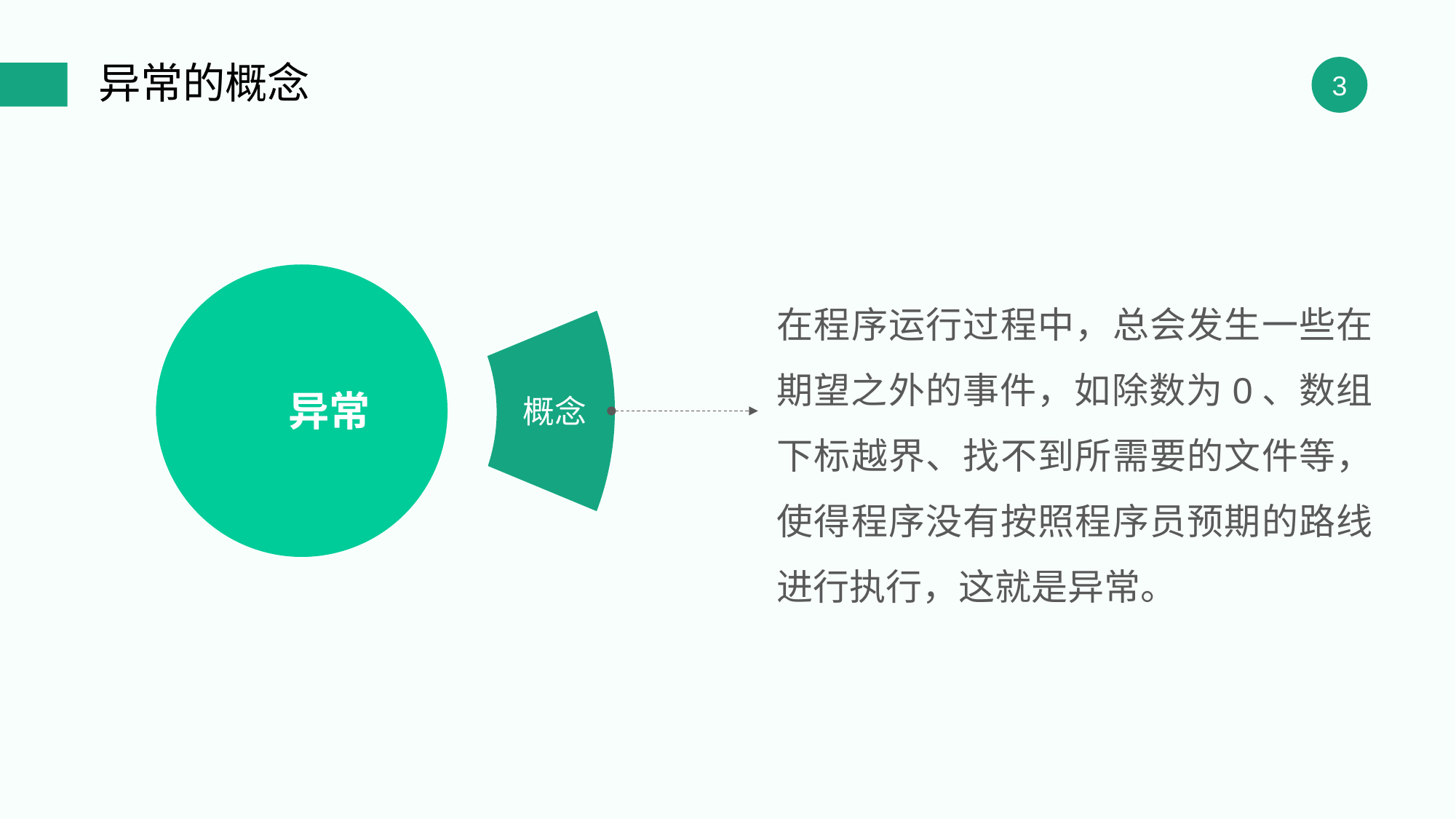

异常的概念

在程序运行过程中，总会发生一些在期望之外的事件，如除数为0、数组下标越界、找不到所需要的文件等，使得程序没有按照程序员预期的路线进行执行，这就是异常。

异常
概念